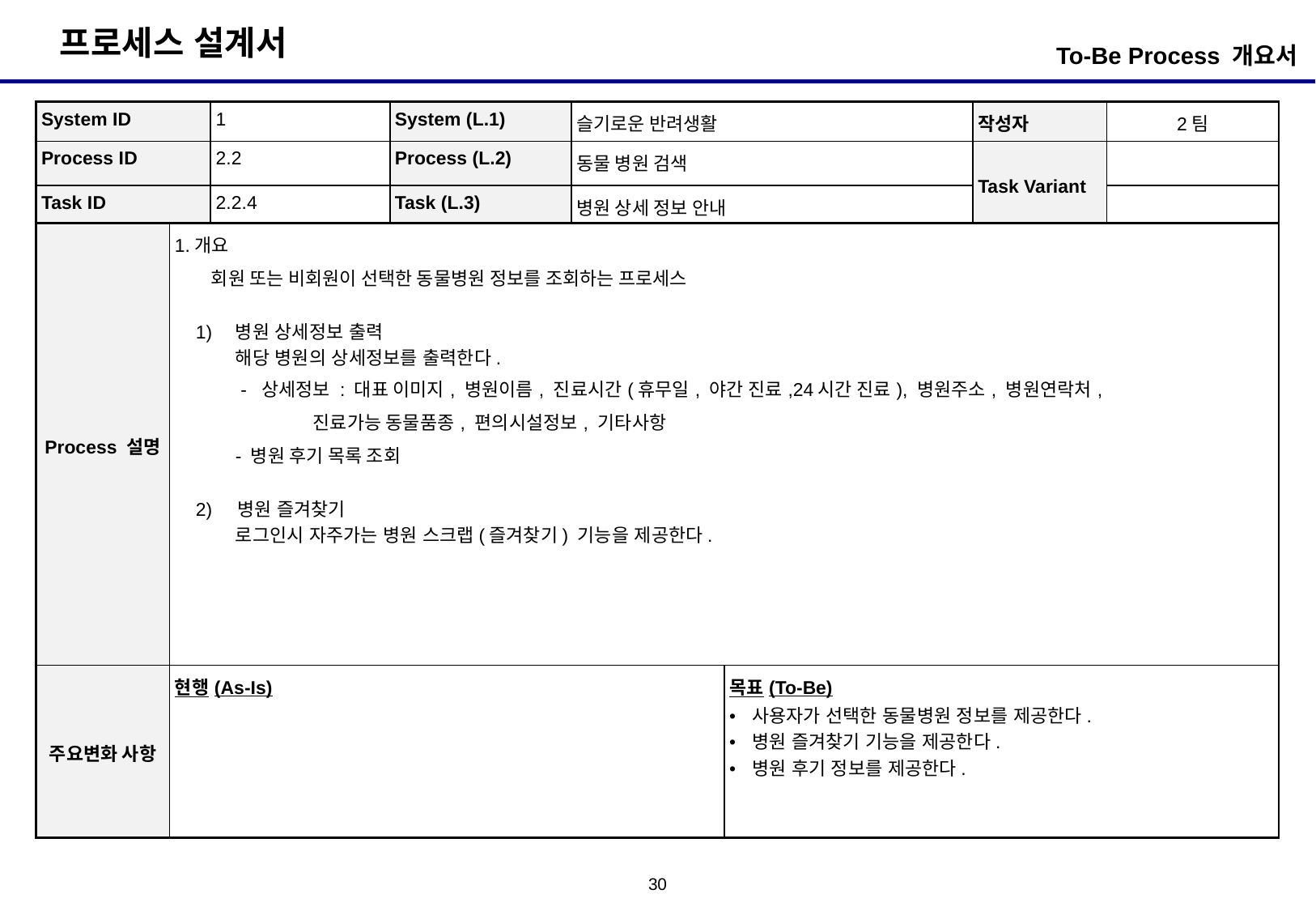

To-Be Process 개요서
| System ID | 1 | System (L.1) | 슬기로운 반려생활 | 작성자 | 2팀 |
| --- | --- | --- | --- | --- | --- |
| Process ID | 2.2 | Process (L.2) | 동물 병원 검색 | Task Variant |  |
| Task ID | 2.2.4 | Task (L.3) | 병원 상세 정보 안내 |  |  |
| Process 설명 | 1.개요 회원 또는 비회원이 선택한 동물병원 정보를 조회하는 프로세스 병원 상세정보 출력 해당 병원의 상세정보를 출력한다. - 상세정보 : 대표 이미지, 병원이름, 진료시간(휴무일, 야간 진료,24시간 진료), 병원주소, 병원연락처, 진료가능 동물품종, 편의시설정보, 기타사항 - 병원 후기 목록 조회 2) 병원 즐겨찾기 로그인시 자주가는 병원 스크랩(즐겨찾기) 기능을 제공한다. |  |
| --- | --- | --- |
| 주요변화 사항 | 현행(As-Is) | 목표(To-Be) 사용자가 선택한 동물병원 정보를 제공한다. 병원 즐겨찾기 기능을 제공한다. 병원 후기 정보를 제공한다. |